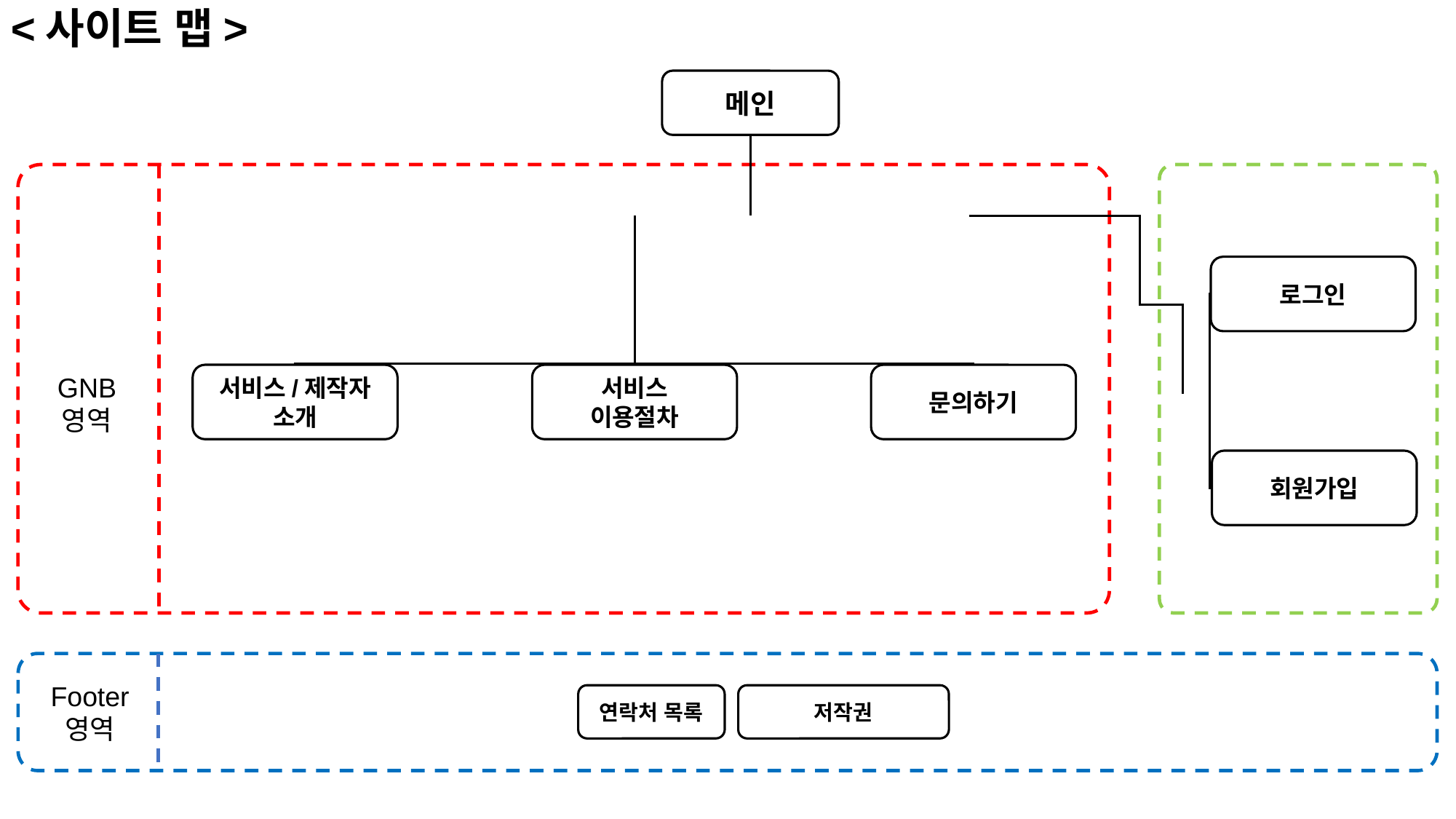

<사이트 맵>
메인

로그인
회원가입
서비스/제작자
소개
서비스
이용절차
문의하기
GNB
영역

Footer
영역
연락처 목록
저작권